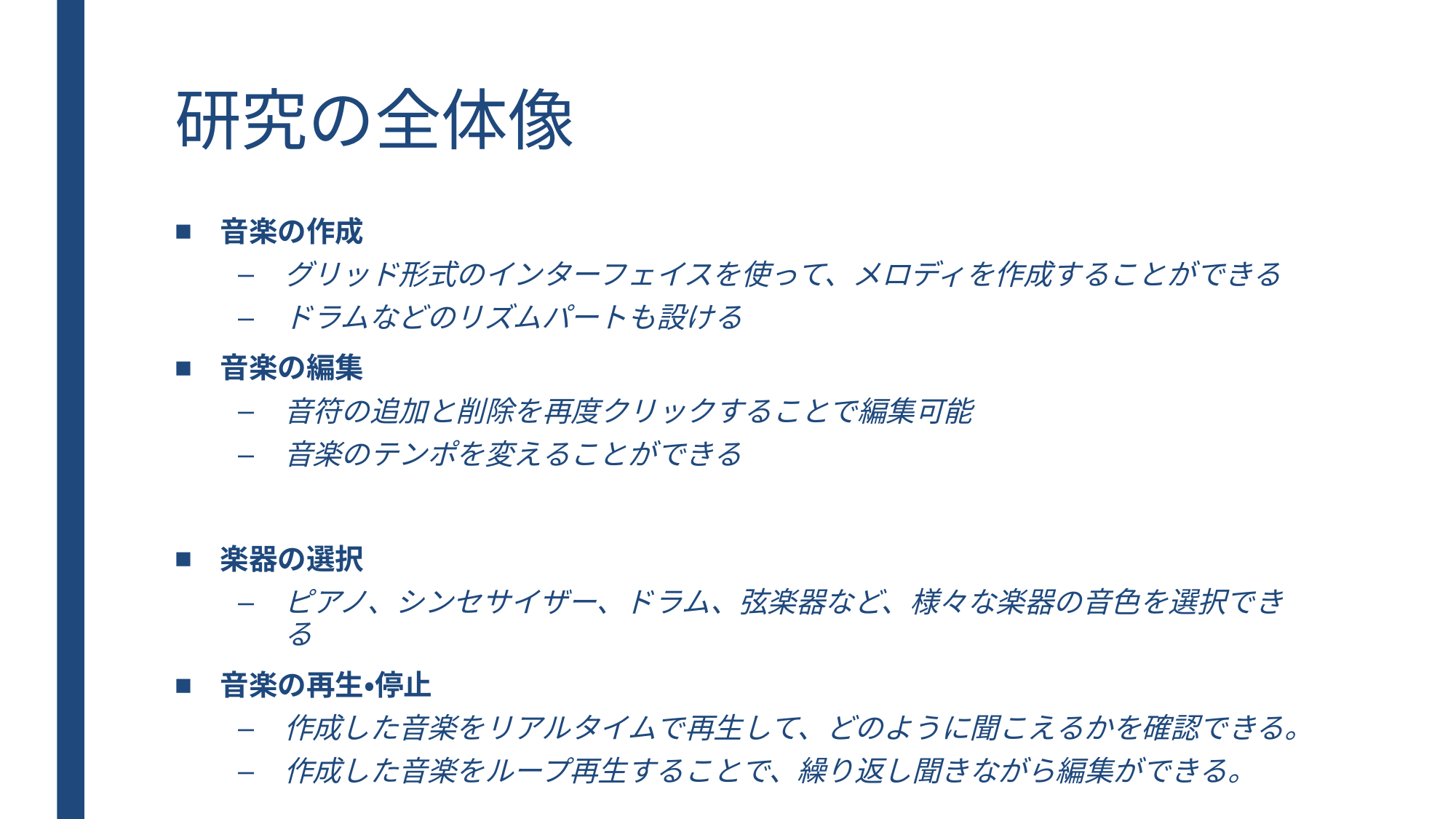

# 研究の全体像
音楽の作成
グリッド形式のインターフェイスを使って、メロディを作成することができる
ドラムなどのリズムパートも設ける
音楽の編集
音符の追加と削除を再度クリックすることで編集可能
音楽のテンポを変えることができる

楽器の選択
ピアノ、シンセサイザー、ドラム、弦楽器など、様々な楽器の音色を選択できる
音楽の再生・停止
作成した音楽をリアルタイムで再生して、どのように聞こえるかを確認できる。
作成した音楽をループ再生することで、繰り返し聞きながら編集ができる。